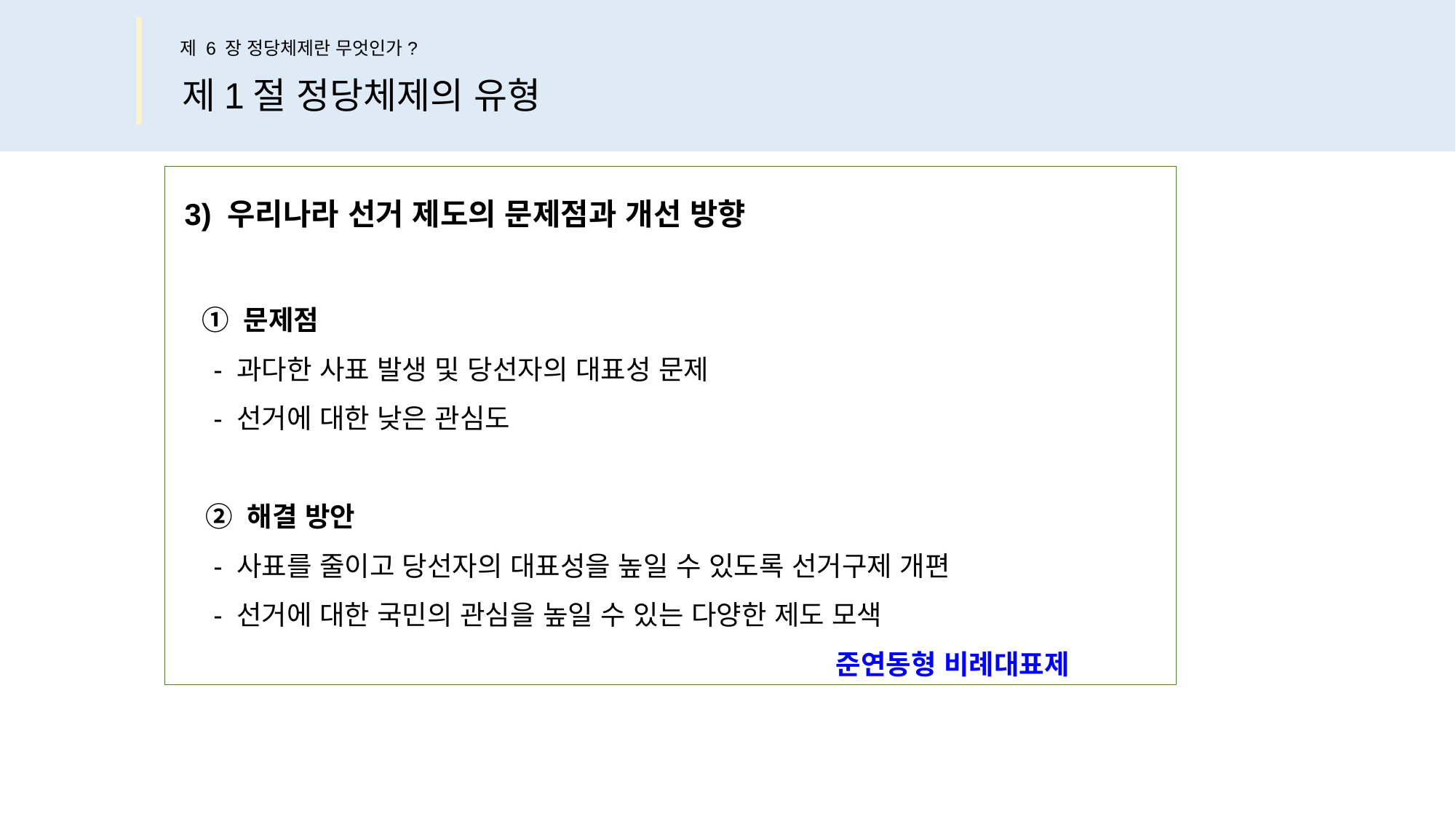

제 6 장 정당체제란 무엇인가?
제1절 정당체제의 유형
 3) 우리나라 선거 제도의 문제점과 개선 방향

    ① 문제점
     - 과다한 사표 발생 및 당선자의 대표성 문제
     - 선거에 대한 낮은 관심도

    ② 해결 방안
     - 사표를 줄이고 당선자의 대표성을 높일 수 있도록 선거구제 개편
     - 선거에 대한 국민의 관심을 높일 수 있는 다양한 제도 모색
                                                                          준연동형 비례대표제